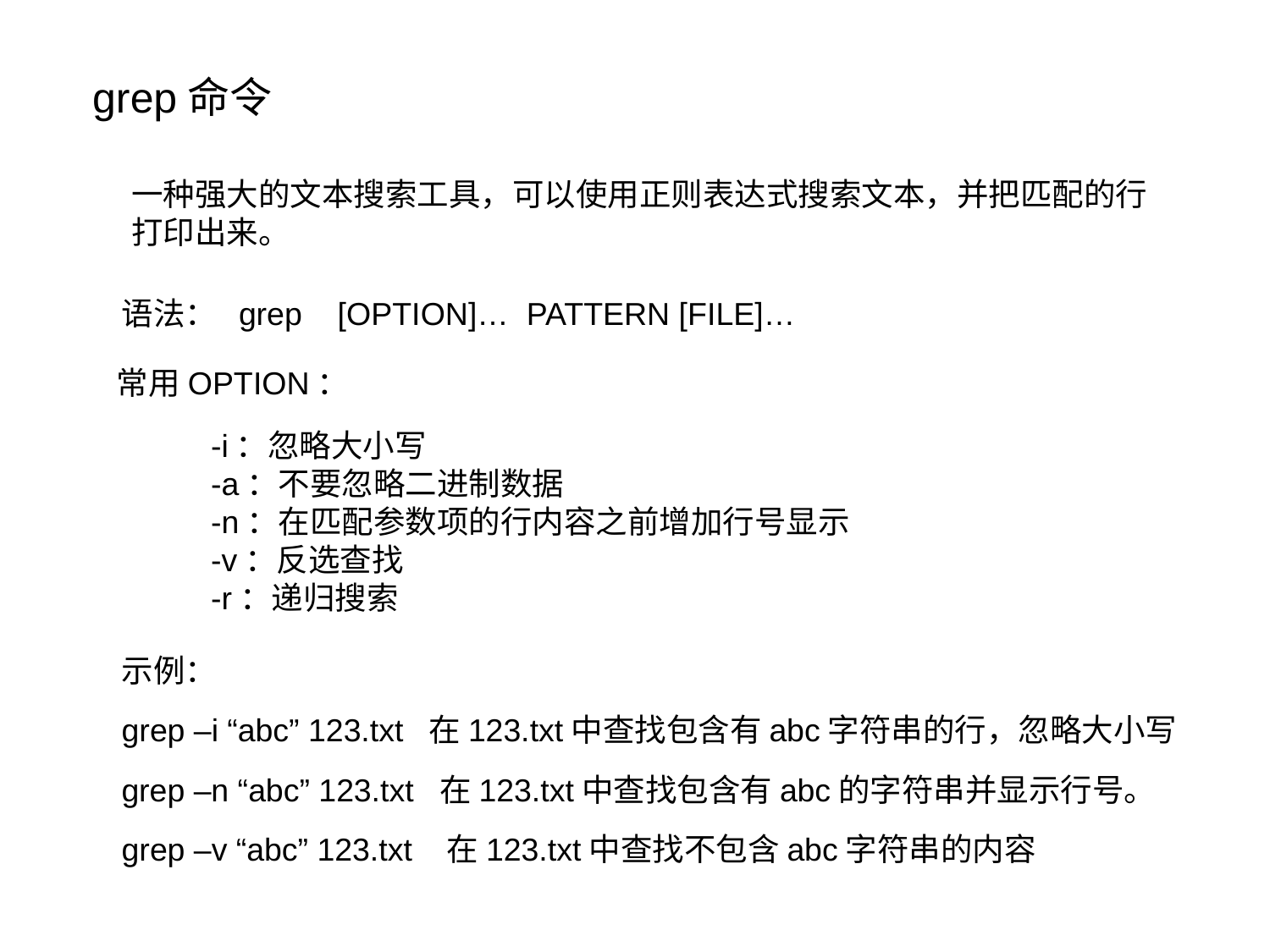

grep命令
一种强大的文本搜索工具，可以使用正则表达式搜索文本，并把匹配的行打印出来。
语法：  grep    [OPTION]…  PATTERN [FILE]…
常用OPTION：
-i：忽略大小写
-a：不要忽略二进制数据
-n：在匹配参数项的行内容之前增加行号显示
-v：反选查找
-r：递归搜索
示例：
grep –i “abc” 123.txt  在123.txt中查找包含有abc字符串的行，忽略大小写
grep –n “abc” 123.txt  在123.txt中查找包含有abc的字符串并显示行号。
grep –v “abc” 123.txt   在123.txt中查找不包含abc字符串的内容